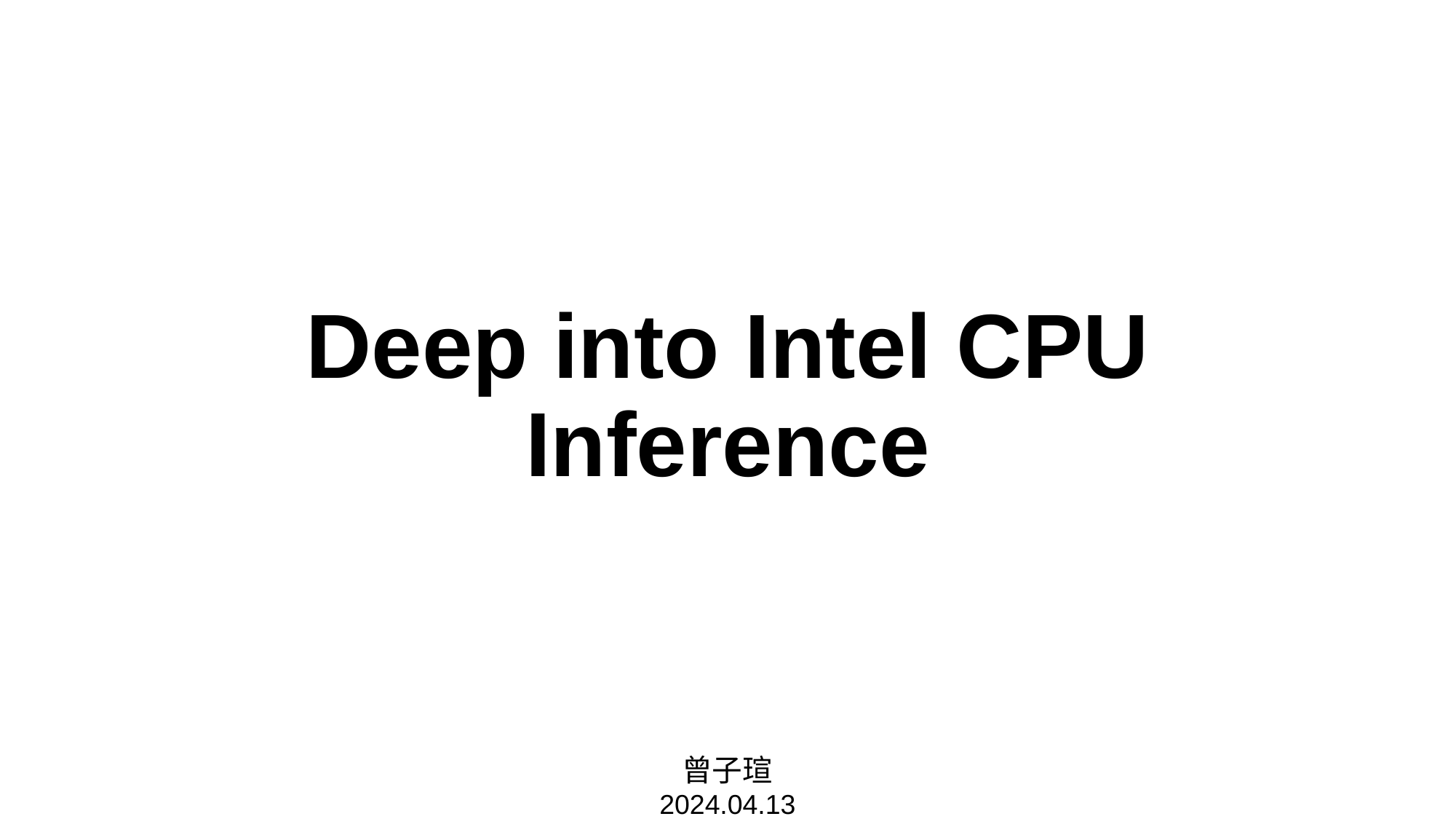

# Deep into Intel CPU Inference
曾子瑄
2024.04.13